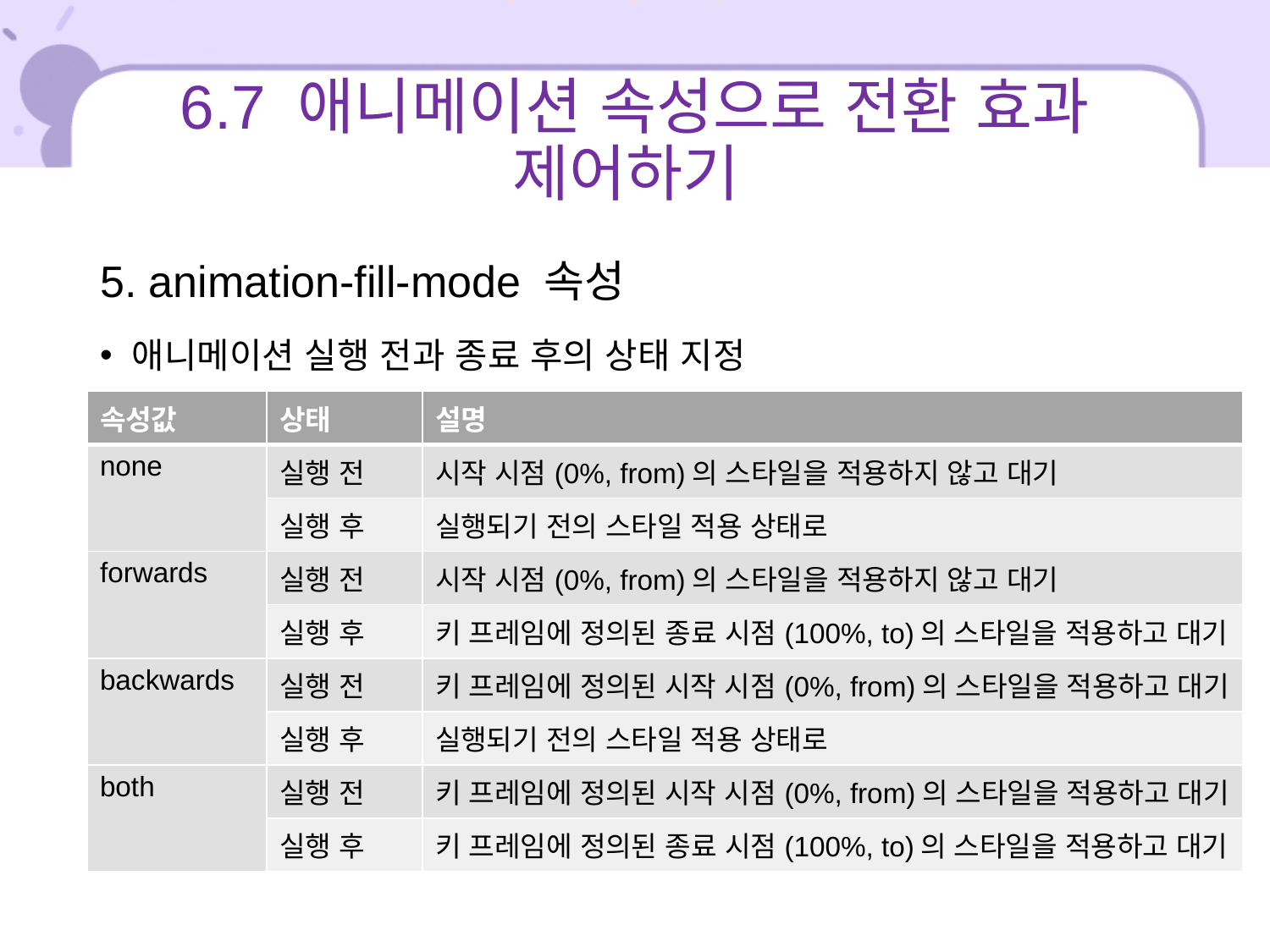

# 6.7 애니메이션 속성으로 전환 효과 제어하기
5. animation-fill-mode 속성
애니메이션 실행 전과 종료 후의 상태 지정
| 속성값 | 상태 | 설명 |
| --- | --- | --- |
| none | 실행 전 | 시작 시점(0%, from)의 스타일을 적용하지 않고 대기 |
|  | 실행 후 | 실행되기 전의 스타일 적용 상태로 |
| forwards | 실행 전 | 시작 시점(0%, from)의 스타일을 적용하지 않고 대기 |
|  | 실행 후 | 키 프레임에 정의된 종료 시점(100%, to)의 스타일을 적용하고 대기 |
| backwards | 실행 전 | 키 프레임에 정의된 시작 시점(0%, from)의 스타일을 적용하고 대기 |
|  | 실행 후 | 실행되기 전의 스타일 적용 상태로 |
| both | 실행 전 | 키 프레임에 정의된 시작 시점(0%, from)의 스타일을 적용하고 대기 |
|  | 실행 후 | 키 프레임에 정의된 종료 시점(100%, to)의 스타일을 적용하고 대기 |